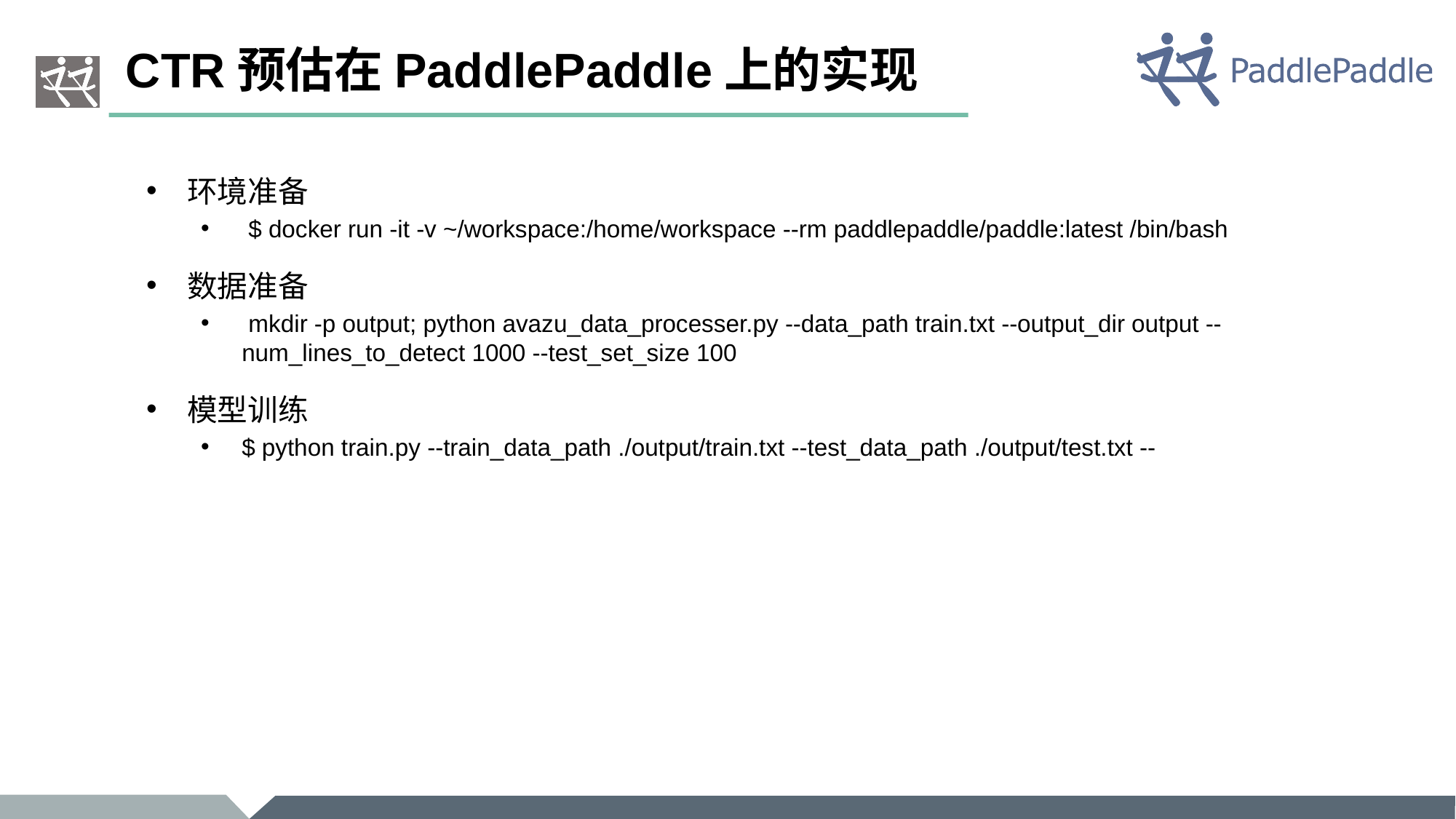

# CTR预估在PaddlePaddle上的实现
环境准备
 $ docker run -it -v ~/workspace:/home/workspace --rm paddlepaddle/paddle:latest /bin/bash
数据准备
 mkdir -p output; python avazu_data_processer.py --data_path train.txt --output_dir output --num_lines_to_detect 1000 --test_set_size 100
模型训练
$ python train.py --train_data_path ./output/train.txt --test_data_path ./output/test.txt --